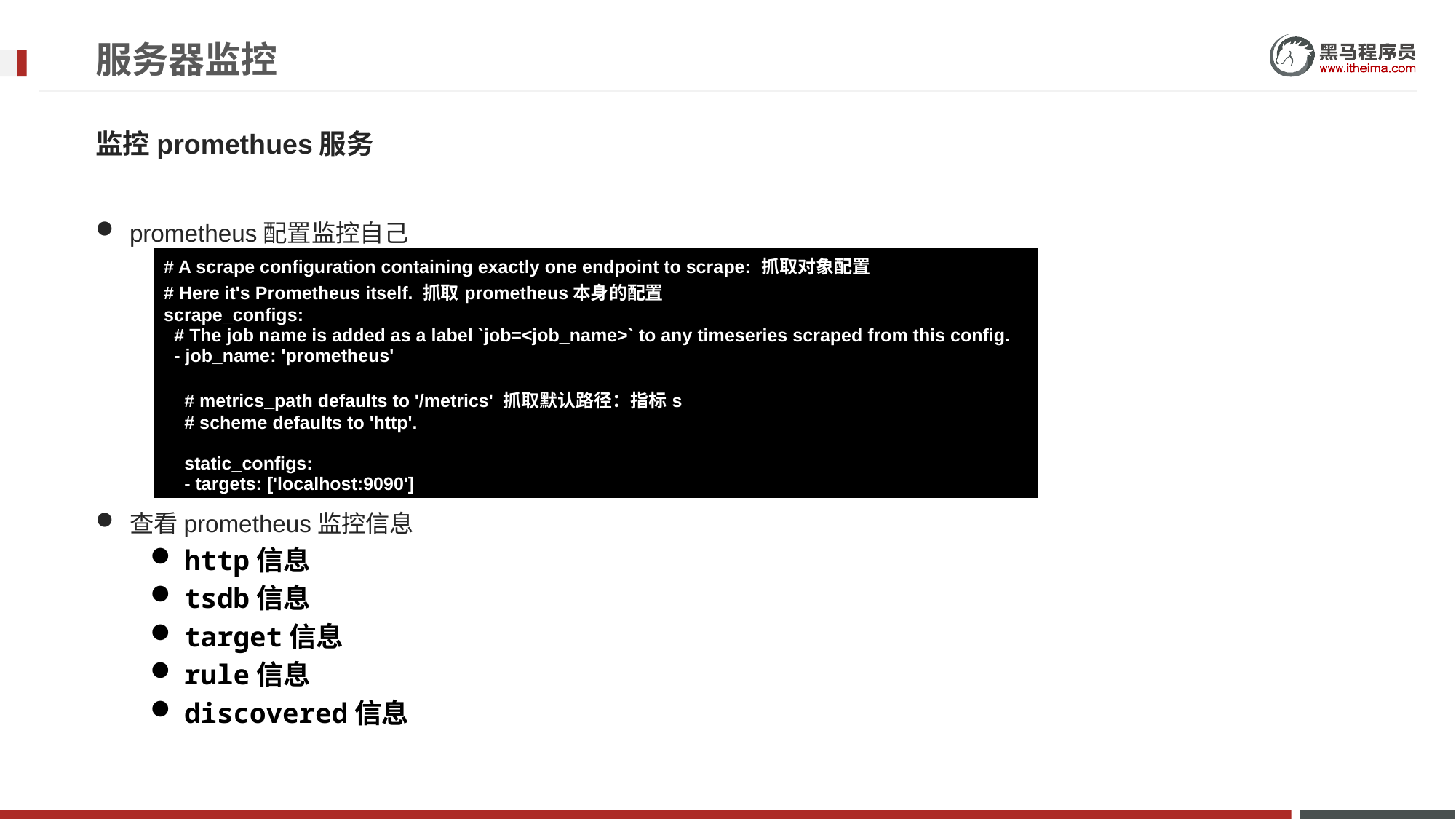

# 服务器监控
监控promethues服务
prometheus配置监控自己

查看prometheus监控信息
http信息
tsdb信息
target信息
rule信息
discovered信息

| # A scrape configuration containing exactly one endpoint to scrape: 抓取对象配置 # Here it's Prometheus itself. 抓取prometheus本身的配置 scrape\_configs: # The job name is added as a label `job=<job\_name>` to any timeseries scraped from this config. - job\_name: 'prometheus' # metrics\_path defaults to '/metrics' 抓取默认路径：指标s # scheme defaults to 'http'. static\_configs: - targets: ['localhost:9090'] |
| --- |